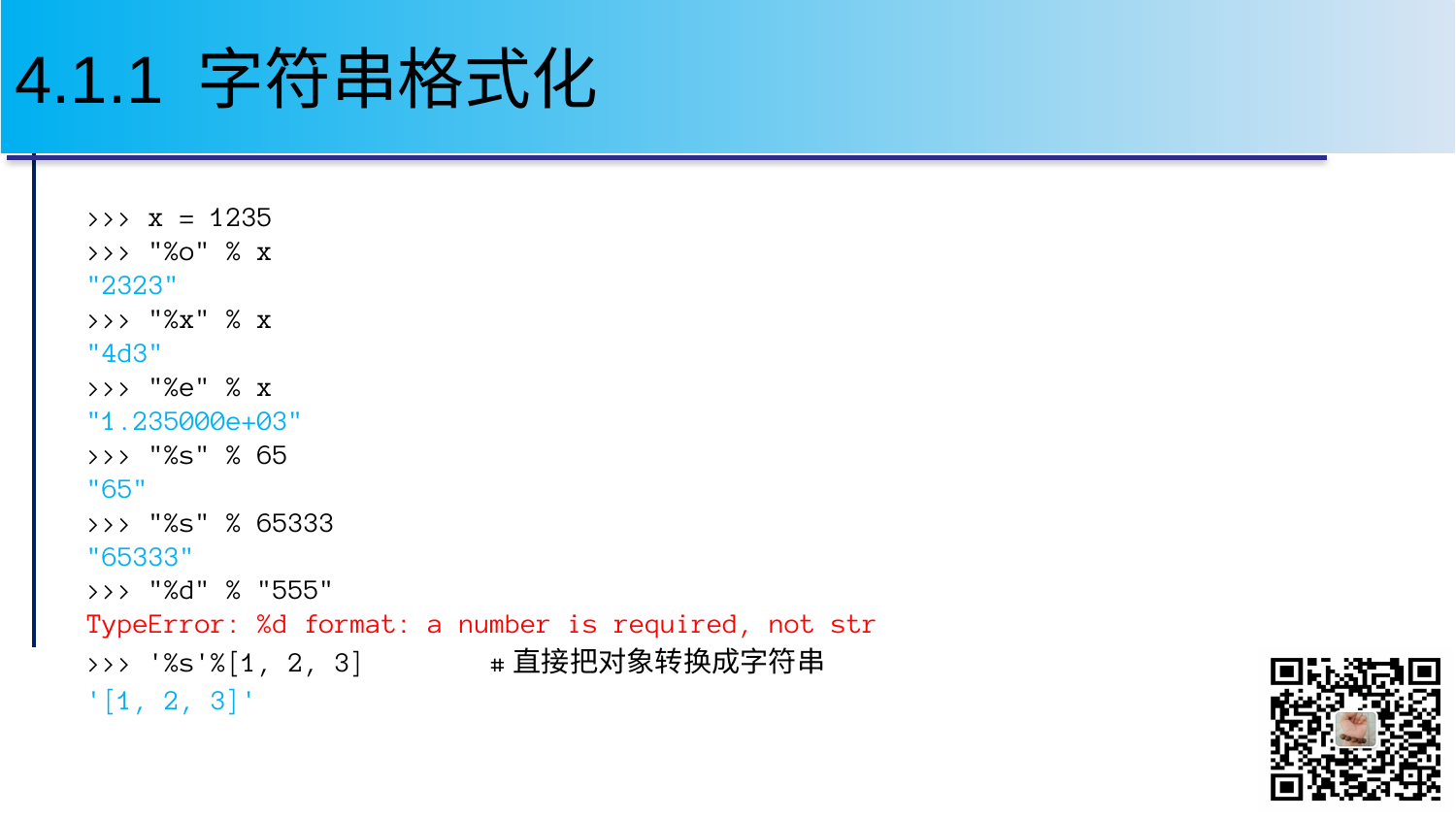

# 4.1.1 字符串格式化
>>> x = 1235
>>> "%o" % x
"2323"
>>> "%x" % x
"4d3"
>>> "%e" % x
"1.235000e+03"
>>> "%s" % 65
"65"
>>> "%s" % 65333
"65333"
>>> "%d" % "555"
TypeError: %d format: a number is required, not str
>>> '%s'%[1, 2, 3]        #直接把对象转换成字符串
'[1, 2, 3]'
10